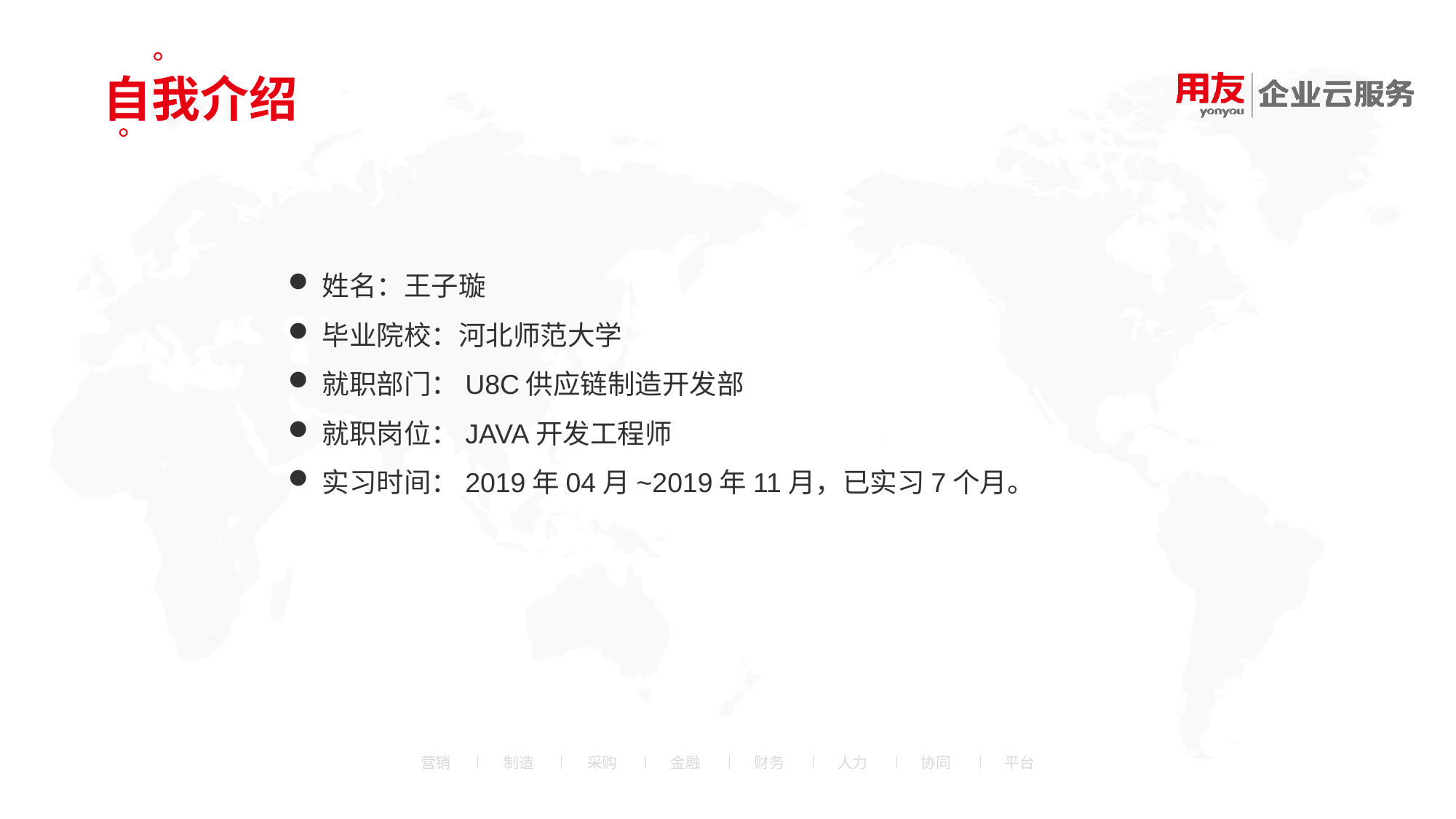

自我介绍
姓名：王子璇
毕业院校：河北师范大学
就职部门：U8C供应链制造开发部
就职岗位：JAVA开发工程师
实习时间：2019年04月~2019年11月，已实习7个月。